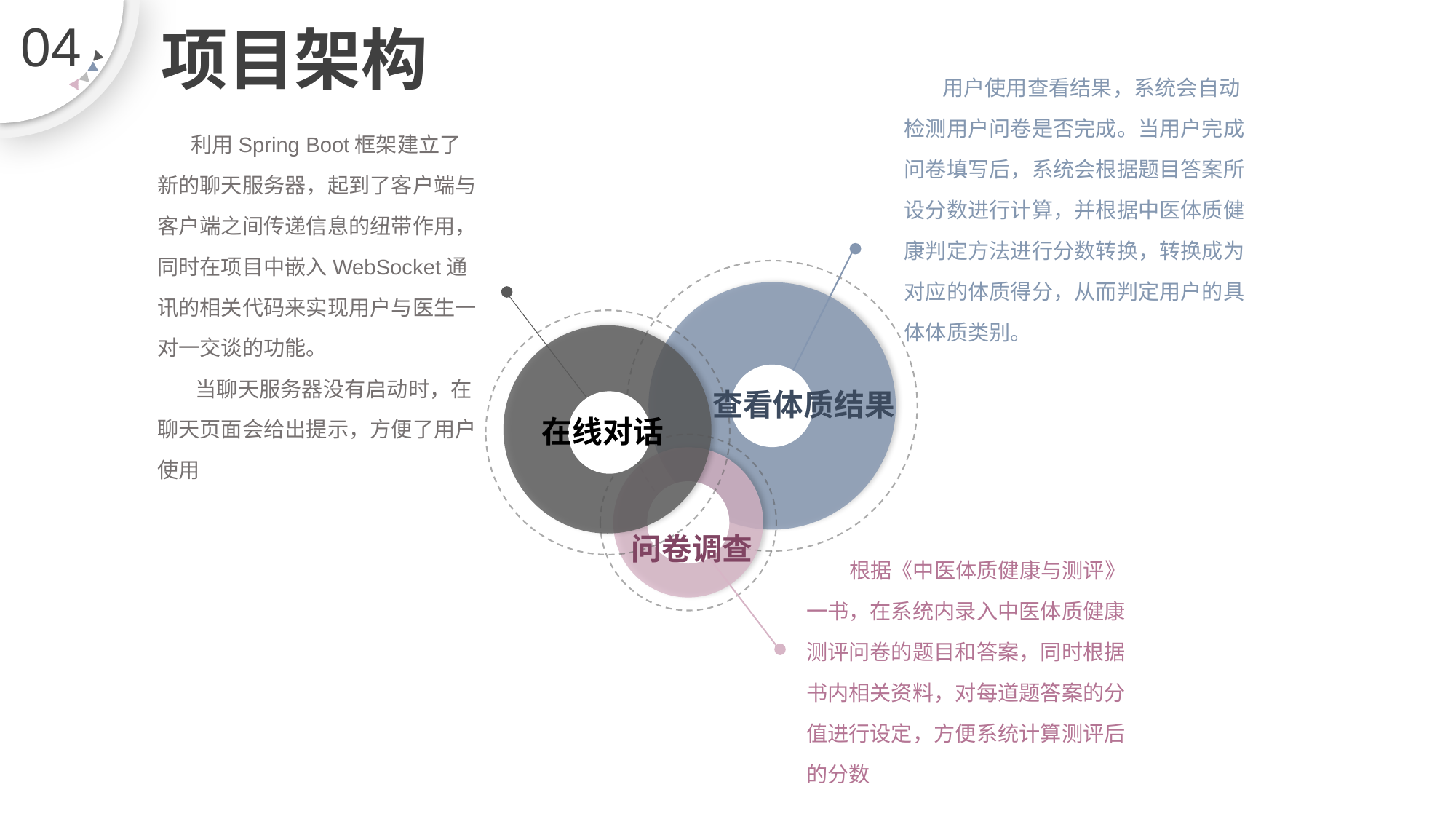

04
项目架构

       用户使用查看结果，系统会自动检测用户问卷是否完成。当用户完成问卷填写后，系统会根据题目答案所设分数进行计算，并根据中医体质健康判定方法进行分数转换，转换成为对应的体质得分，从而判定用户的具体体质类别。

      利用Spring Boot框架建立了新的聊天服务器，起到了客户端与客户端之间传递信息的纽带作用，同时在项目中嵌入WebSocket通讯的相关代码来实现用户与医生一对一交谈的功能。
       当聊天服务器没有启动时，在聊天页面会给出提示，方便了用户使用

查看体质结果

在线对话

问卷调查
        根据《中医体质健康与测评》一书，在系统内录入中医体质健康测评问卷的题目和答案，同时根据书内相关资料，对每道题答案的分值进行设定，方便系统计算测评后的分数